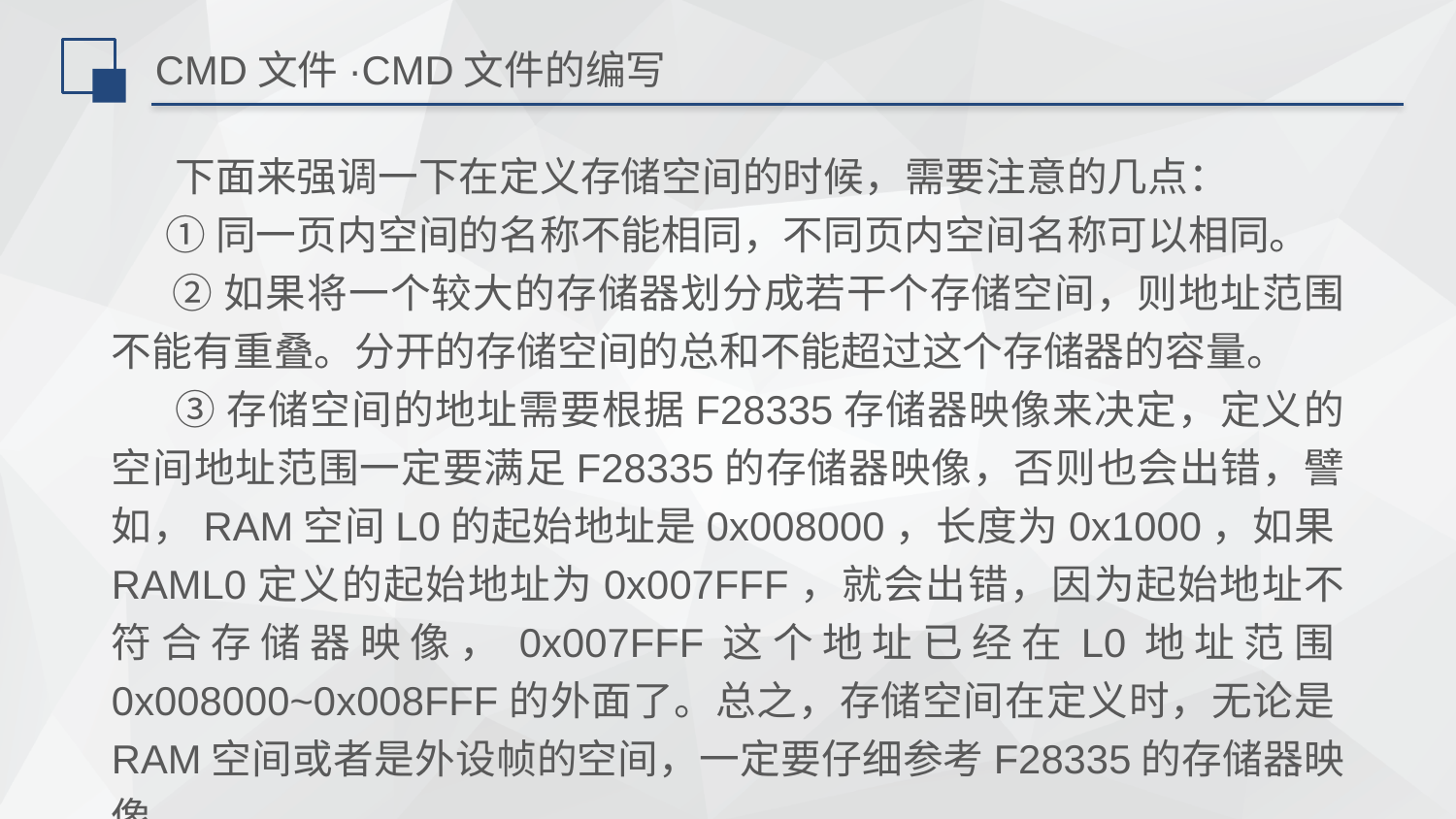

# CMD文件·CMD文件的编写
      下面来强调一下在定义存储空间的时候，需要注意的几点：
      ①同一页内空间的名称不能相同，不同页内空间名称可以相同。
      ②如果将一个较大的存储器划分成若干个存储空间，则地址范围不能有重叠。分开的存储空间的总和不能超过这个存储器的容量。
      ③存储空间的地址需要根据F28335存储器映像来决定，定义的空间地址范围一定要满足F28335的存储器映像，否则也会出错，譬如，RAM空间L0的起始地址是0x008000，长度为0x1000，如果RAML0定义的起始地址为0x007FFF，就会出错，因为起始地址不符合存储器映像，0x007FFF这个地址已经在L0地址范围0x008000~0x008FFF的外面了。总之，存储空间在定义时，无论是RAM空间或者是外设帧的空间，一定要仔细参考F28335的存储器映像。